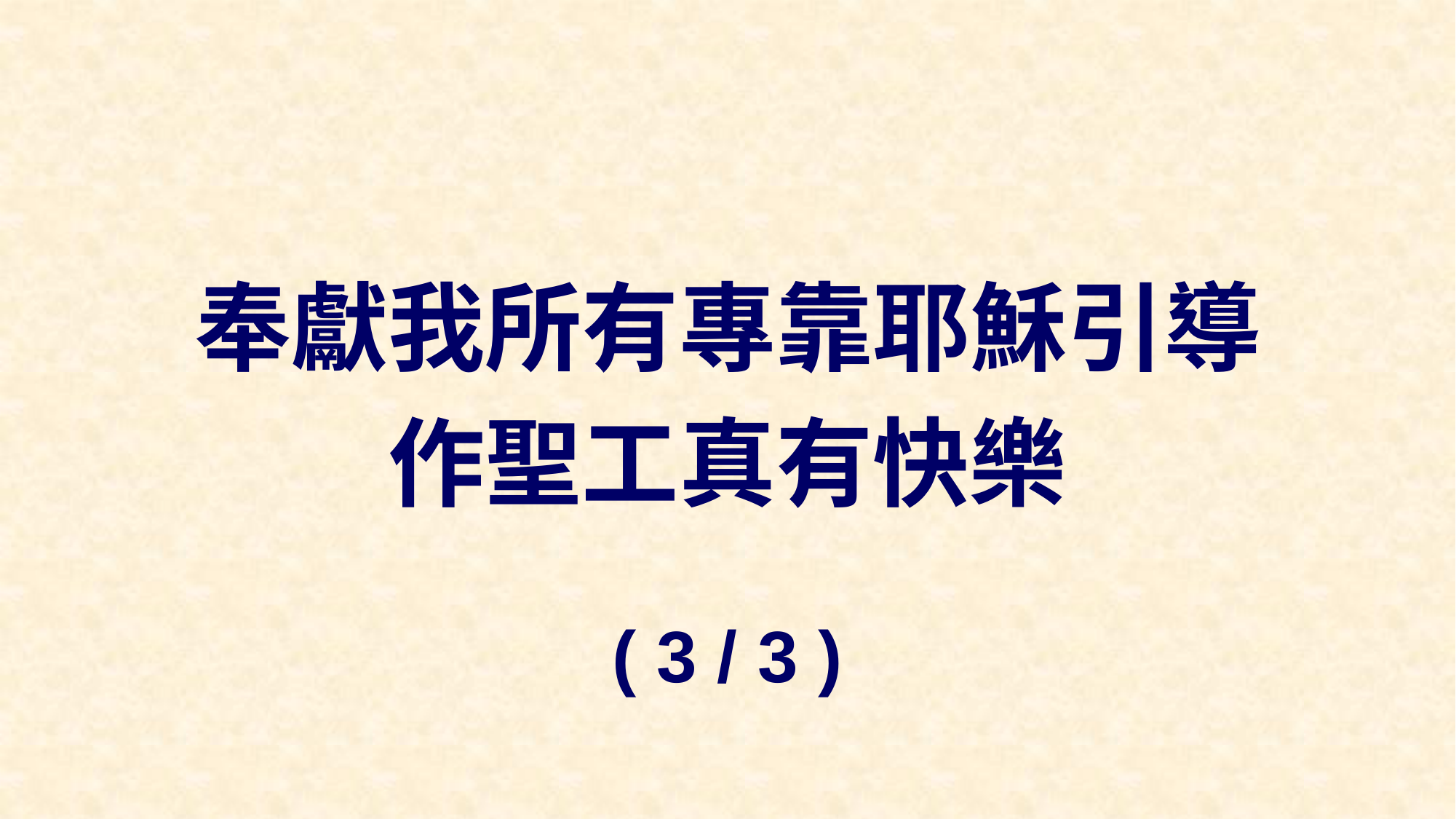

奉獻我所有專靠耶穌引導
作聖工真有快樂
( 3 / 3 )